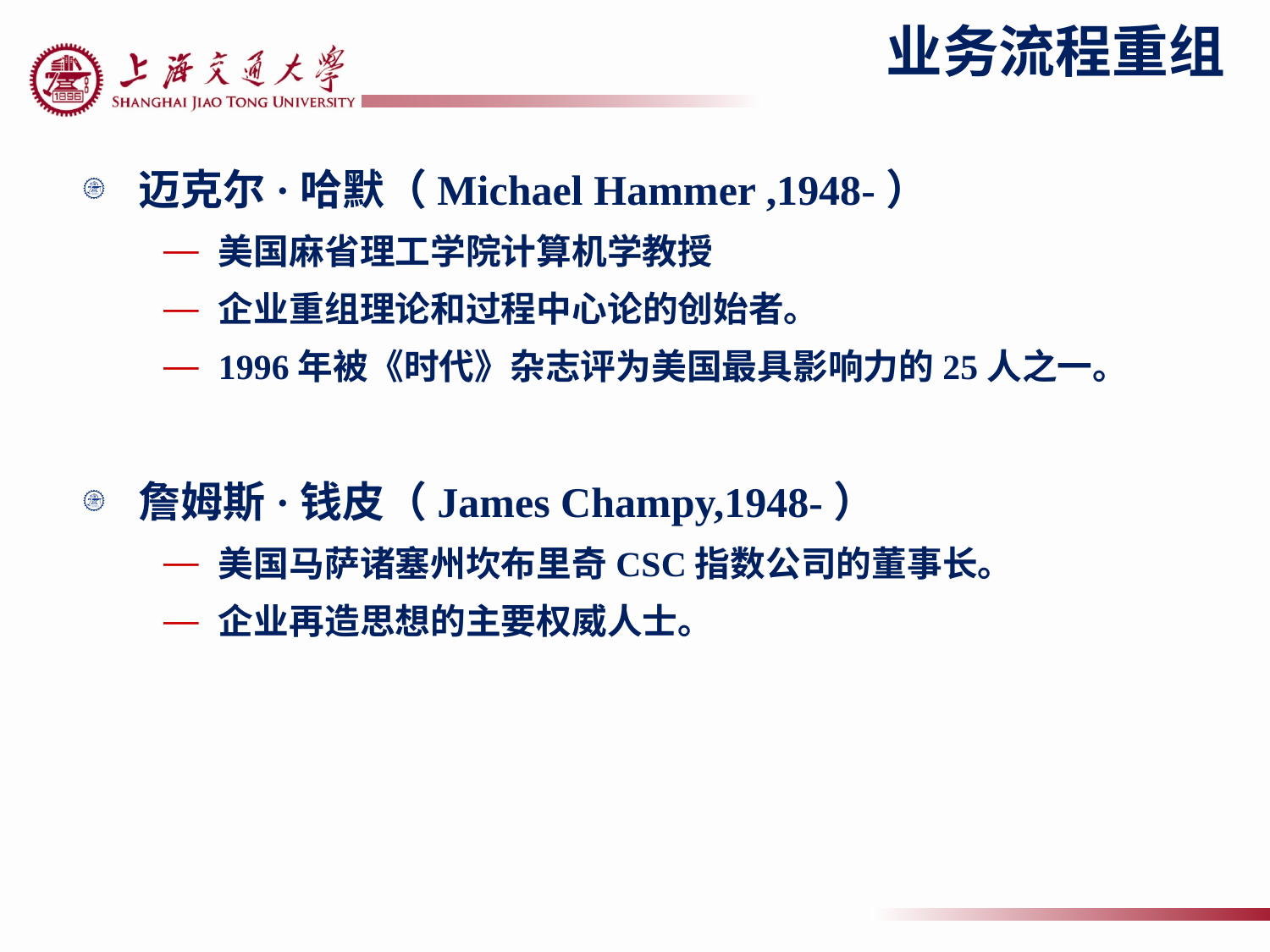

# 业务流程重组
迈克尔·哈默（Michael Hammer ,1948-）
美国麻省理工学院计算机学教授
企业重组理论和过程中心论的创始者。
1996年被《时代》杂志评为美国最具影响力的25人之一。

詹姆斯·钱皮（James Champy,1948-）
美国马萨诸塞州坎布里奇CSC指数公司的董事长。
企业再造思想的主要权威人士。
97